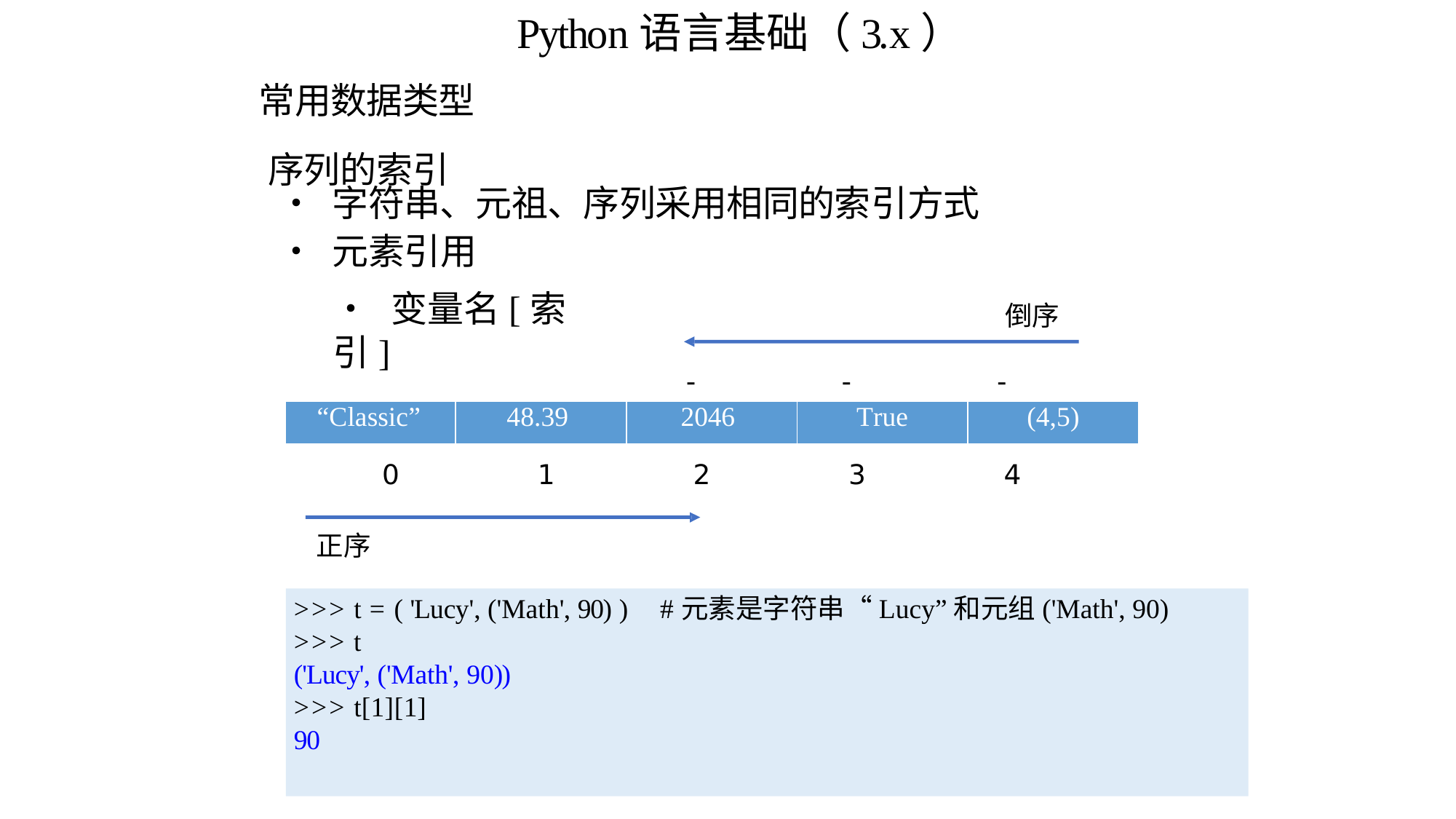

Python语言基础（3.x）
常用数据类型
# 序列的索引
• 字符串、元祖、序列采用相同的索引方式
• 元素引用
• 变量名[索引]

-5	-4
倒序

-3
-2
-1
| “Classic” | 48.39 | 2046 | True | (4,5) |
| --- | --- | --- | --- | --- |
0
1
2
3
4

正序

>>> t = ( 'Lucy', ('Math', 90) )
>>> t
('Lucy', ('Math', 90))
>>> t[1][1]
90
#元素是字符串“Lucy”和元组('Math', 90)